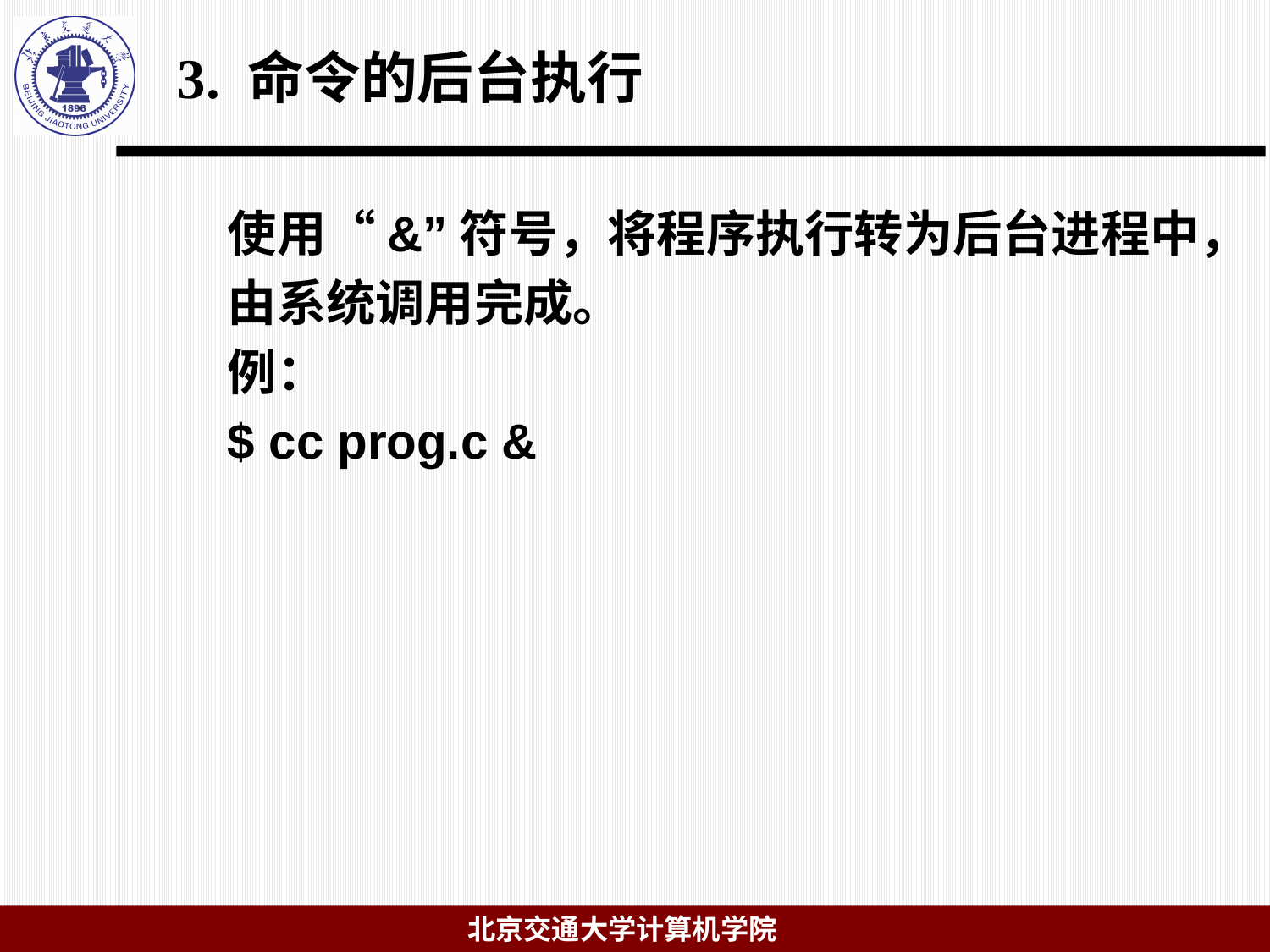

# 3. 命令的后台执行
使用“&”符号，将程序执行转为后台进程中，
由系统调用完成。
例：
$ cc prog.c &